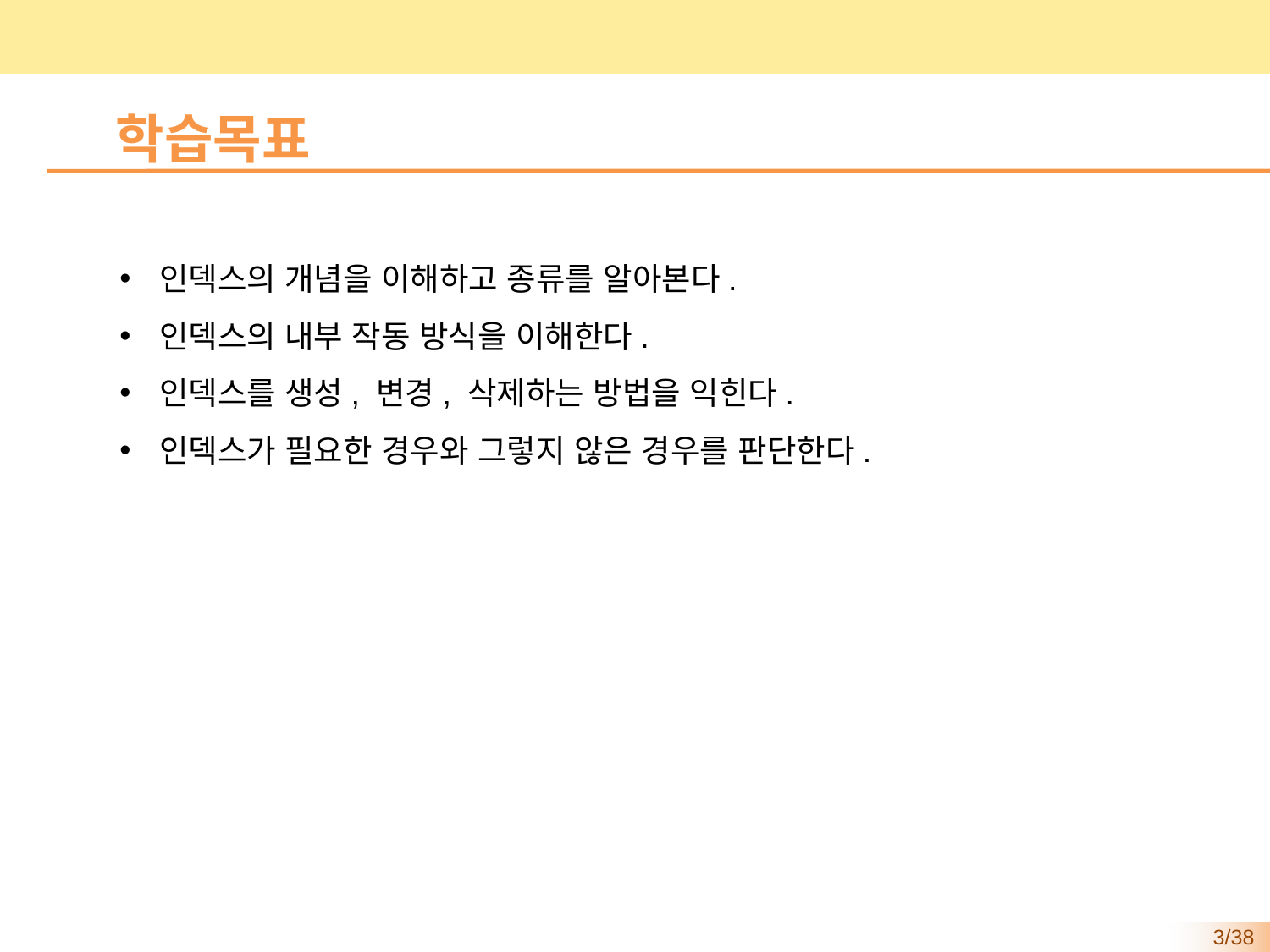

학습목표

인덱스의 개념을 이해하고 종류를 알아본다.
인덱스의 내부 작동 방식을 이해한다.
인덱스를 생성, 변경, 삭제하는 방법을 익힌다.
인덱스가 필요한 경우와 그렇지 않은 경우를 판단한다.